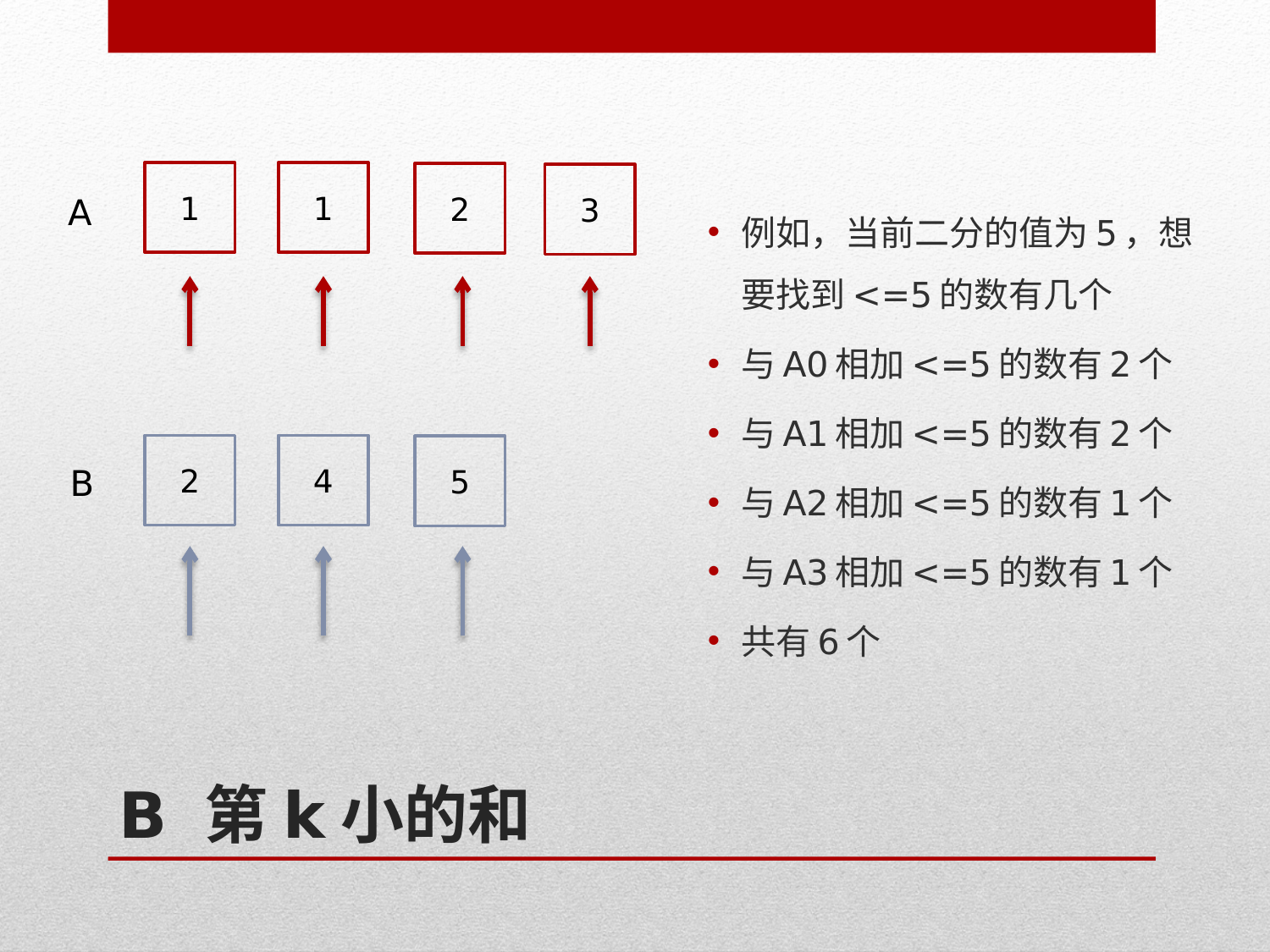

例如，当前二分的值为5，想要找到<=5的数有几个
与A0相加<=5的数有2个
与A1相加<=5的数有2个
与A2相加<=5的数有1个
与A3相加<=5的数有1个
共有6个
1
1
2
3
A
2
4
5
B
# B 第k小的和